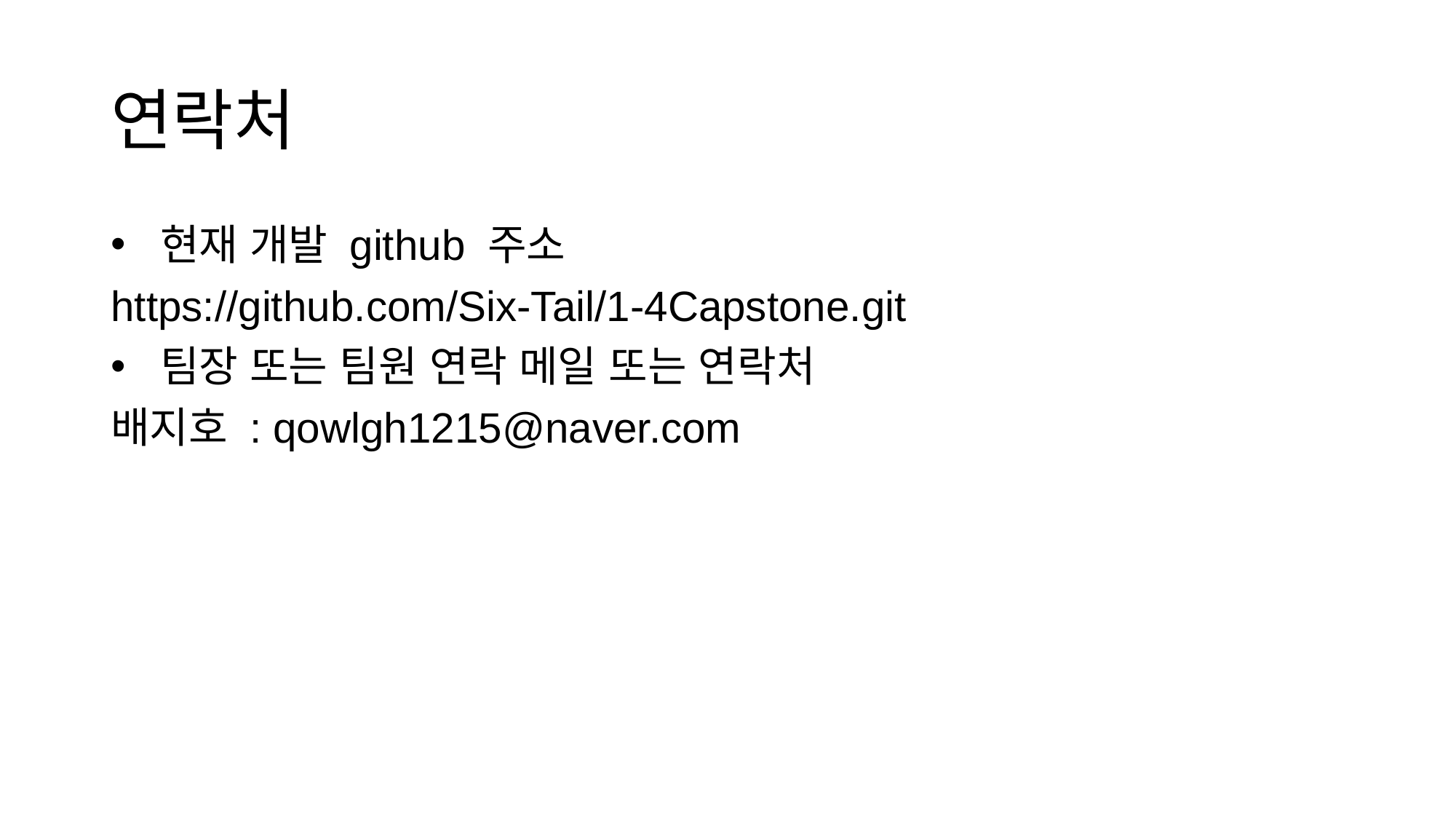

# 연락처
 현재 개발 github 주소
https://github.com/Six-Tail/1-4Capstone.git
 팀장 또는 팀원 연락 메일 또는 연락처
배지호 : qowlgh1215@naver.com